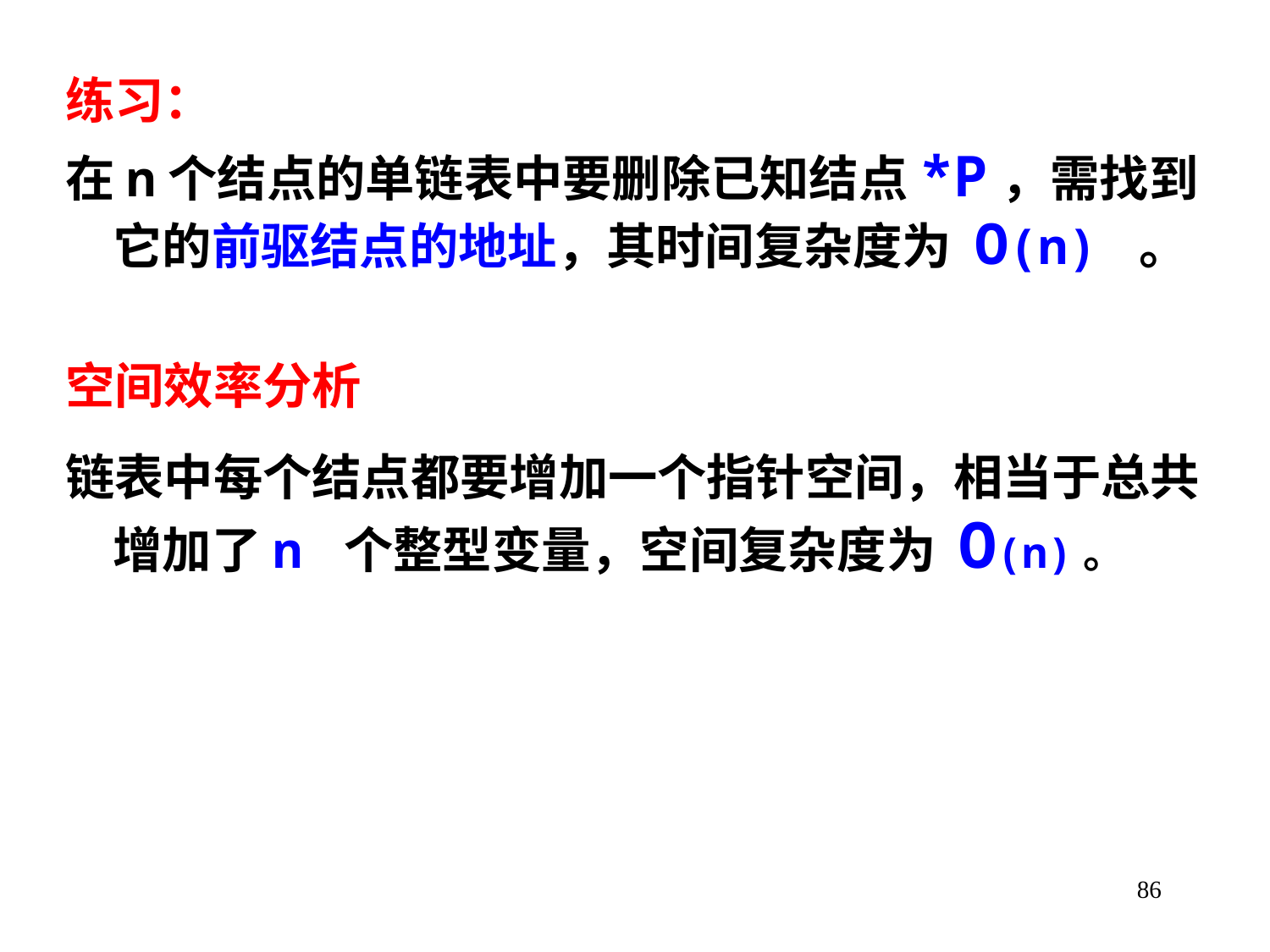

练习：
在n个结点的单链表中要删除已知结点*P，需找到它的前驱结点的地址，其时间复杂度为 O(n) 。

空间效率分析
链表中每个结点都要增加一个指针空间，相当于总共增加了n 个整型变量，空间复杂度为 O(n)。

86